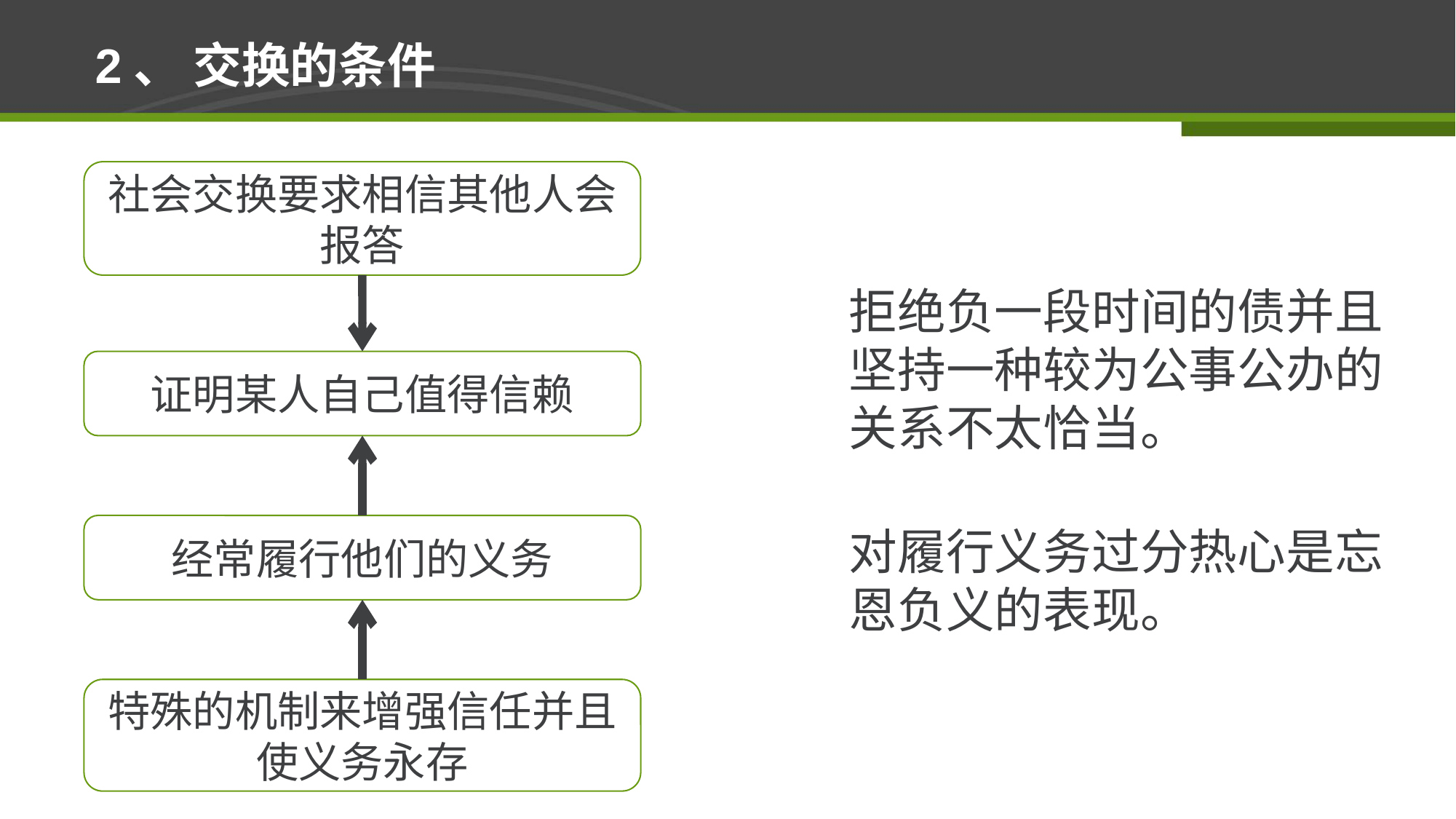

2、 交换的条件
社会交换要求相信其他人会报答
拒绝负一段时间的债并且坚持一种较为公事公办的关系不太恰当。

对履行义务过分热心是忘恩负义的表现。
证明某人自己值得信赖
经常履行他们的义务
特殊的机制来增强信任并且使义务永存